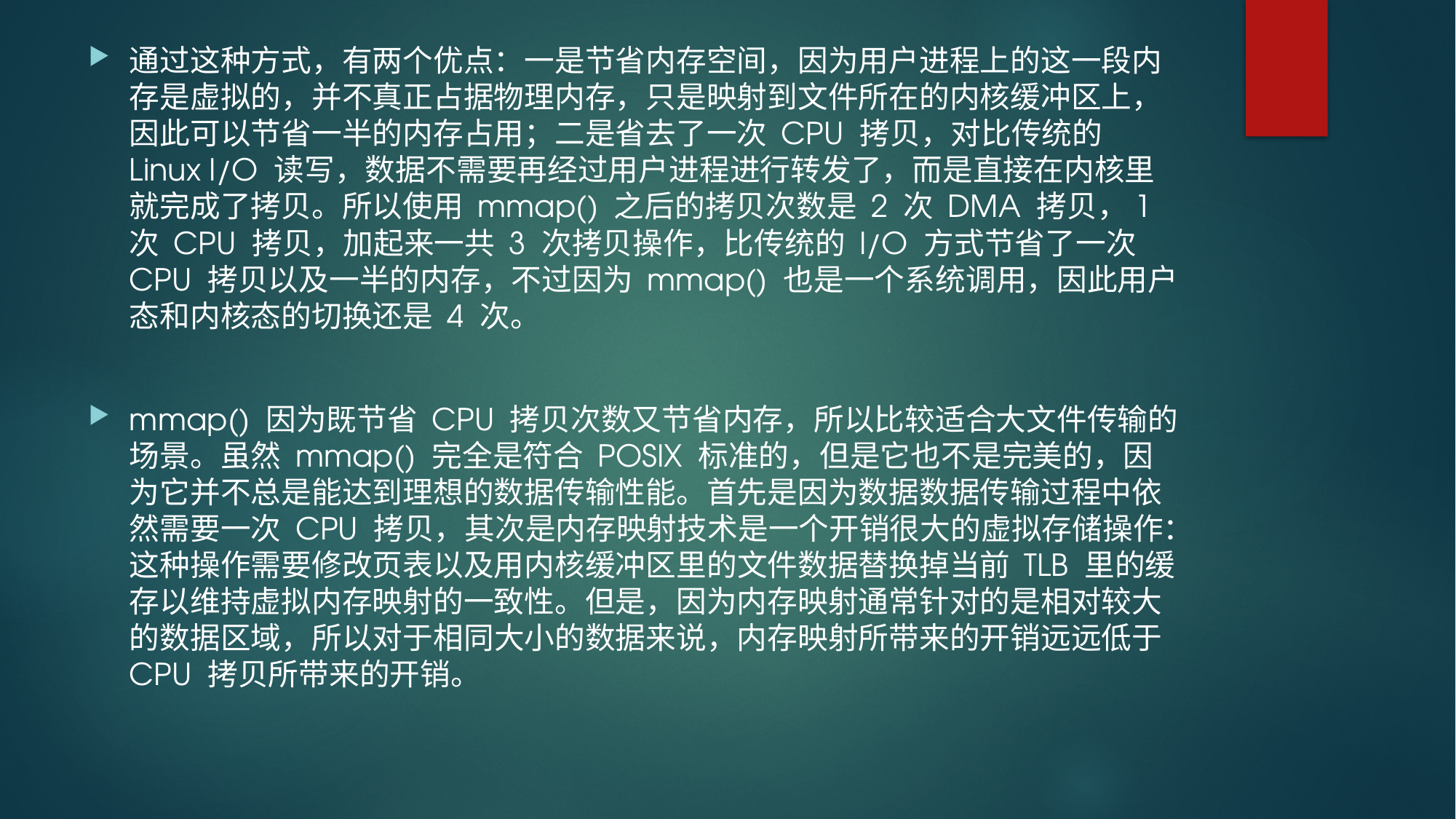

通过这种方式，有两个优点：一是节省内存空间，因为用户进程上的这一段内存是虚拟的，并不真正占据物理内存，只是映射到文件所在的内核缓冲区上，因此可以节省一半的内存占用；二是省去了一次 CPU 拷贝，对比传统的 Linux I/O 读写，数据不需要再经过用户进程进行转发了，而是直接在内核里就完成了拷贝。所以使用 mmap() 之后的拷贝次数是 2 次 DMA 拷贝，1 次 CPU 拷贝，加起来一共 3 次拷贝操作，比传统的 I/O 方式节省了一次 CPU 拷贝以及一半的内存，不过因为 mmap() 也是一个系统调用，因此用户态和内核态的切换还是 4 次。

mmap() 因为既节省 CPU 拷贝次数又节省内存，所以比较适合大文件传输的场景。虽然 mmap() 完全是符合 POSIX 标准的，但是它也不是完美的，因为它并不总是能达到理想的数据传输性能。首先是因为数据数据传输过程中依然需要一次 CPU 拷贝，其次是内存映射技术是一个开销很大的虚拟存储操作：这种操作需要修改页表以及用内核缓冲区里的文件数据替换掉当前 TLB 里的缓存以维持虚拟内存映射的一致性。但是，因为内存映射通常针对的是相对较大的数据区域，所以对于相同大小的数据来说，内存映射所带来的开销远远低于 CPU 拷贝所带来的开销。